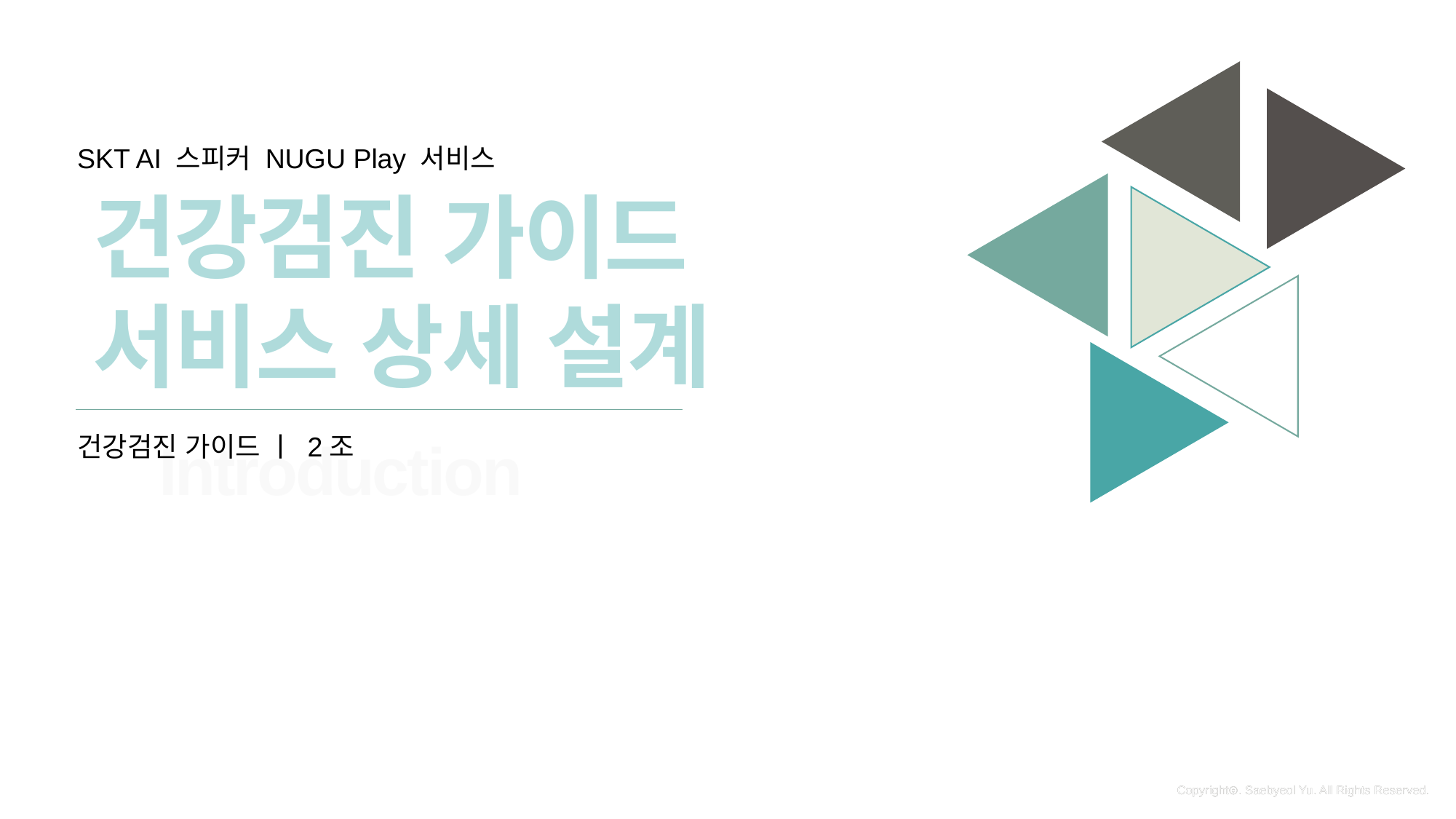

SKT AI 스피커 NUGU Play 서비스
건강검진 가이드
서비스 상세 설계
Introduction
Introduction
건강검진 가이드 ㅣ 2조
Copyrightⓒ. Saebyeol Yu. All Rights Reserved.